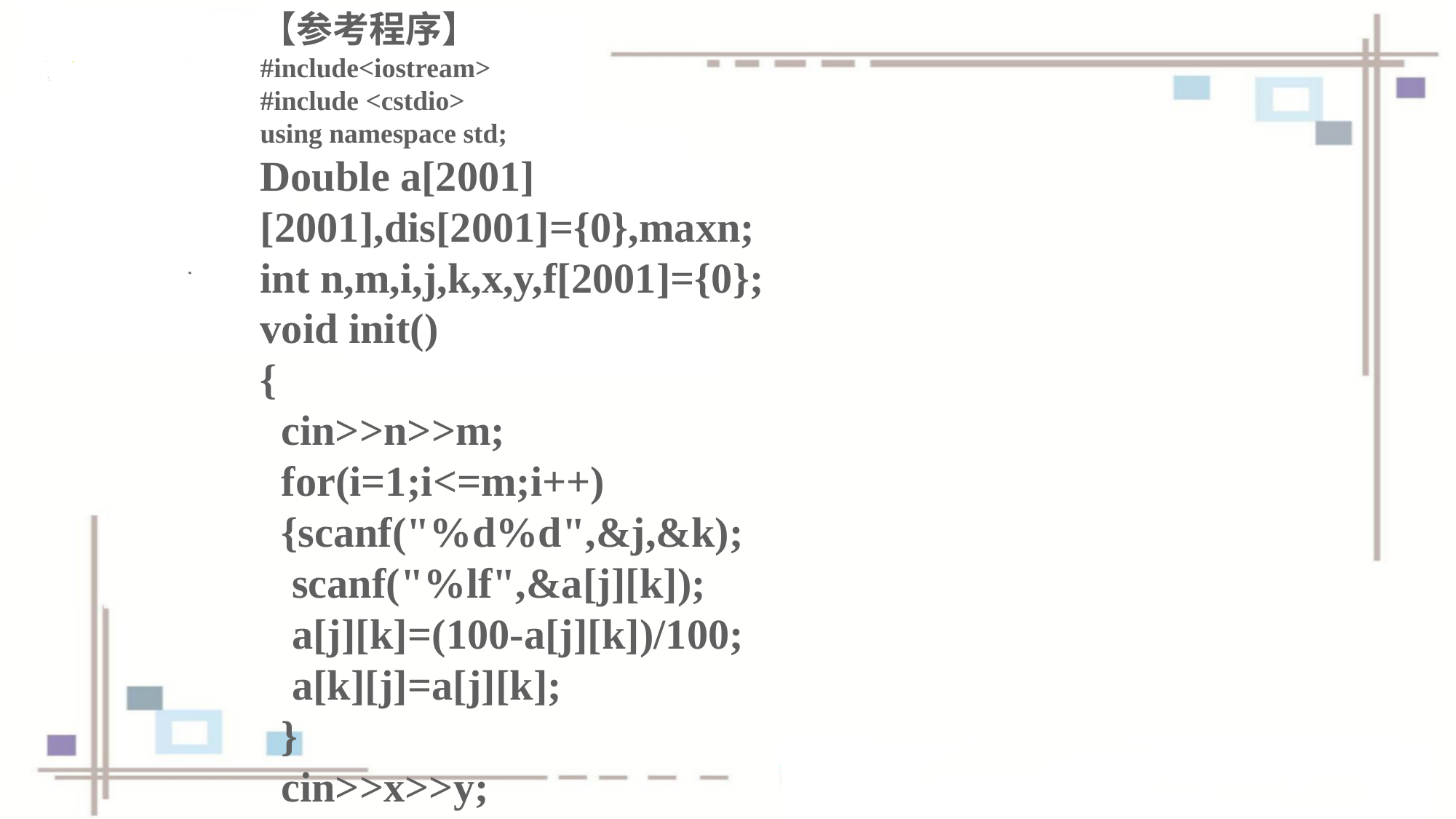

【参考程序】
#include<iostream>
#include <cstdio>
using namespace std;
Double a[2001][2001],dis[2001]={0},maxn;
int n,m,i,j,k,x,y,f[2001]={0};
void init()
{
  cin>>n>>m;
  for(i=1;i<=m;i++)
  {scanf("%d%d",&j,&k);
   scanf("%lf",&a[j][k]);
   a[j][k]=(100-a[j][k])/100;
   a[k][j]=a[j][k];
  }
  cin>>x>>y;
}